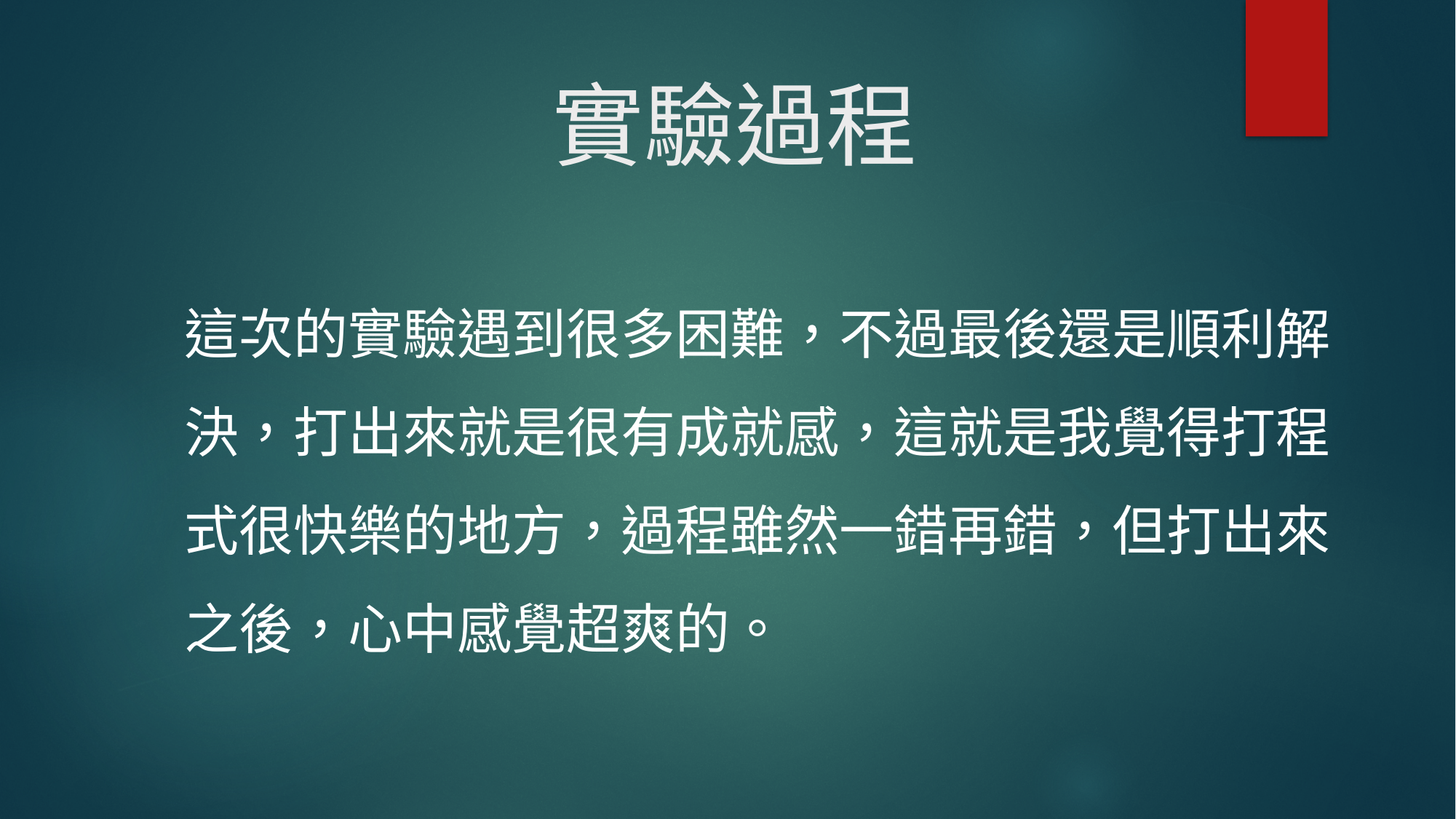

# 實驗過程
這次的實驗遇到很多困難，不過最後還是順利解決，打出來就是很有成就感，這就是我覺得打程式很快樂的地方，過程雖然一錯再錯，但打出來之後，心中感覺超爽的。